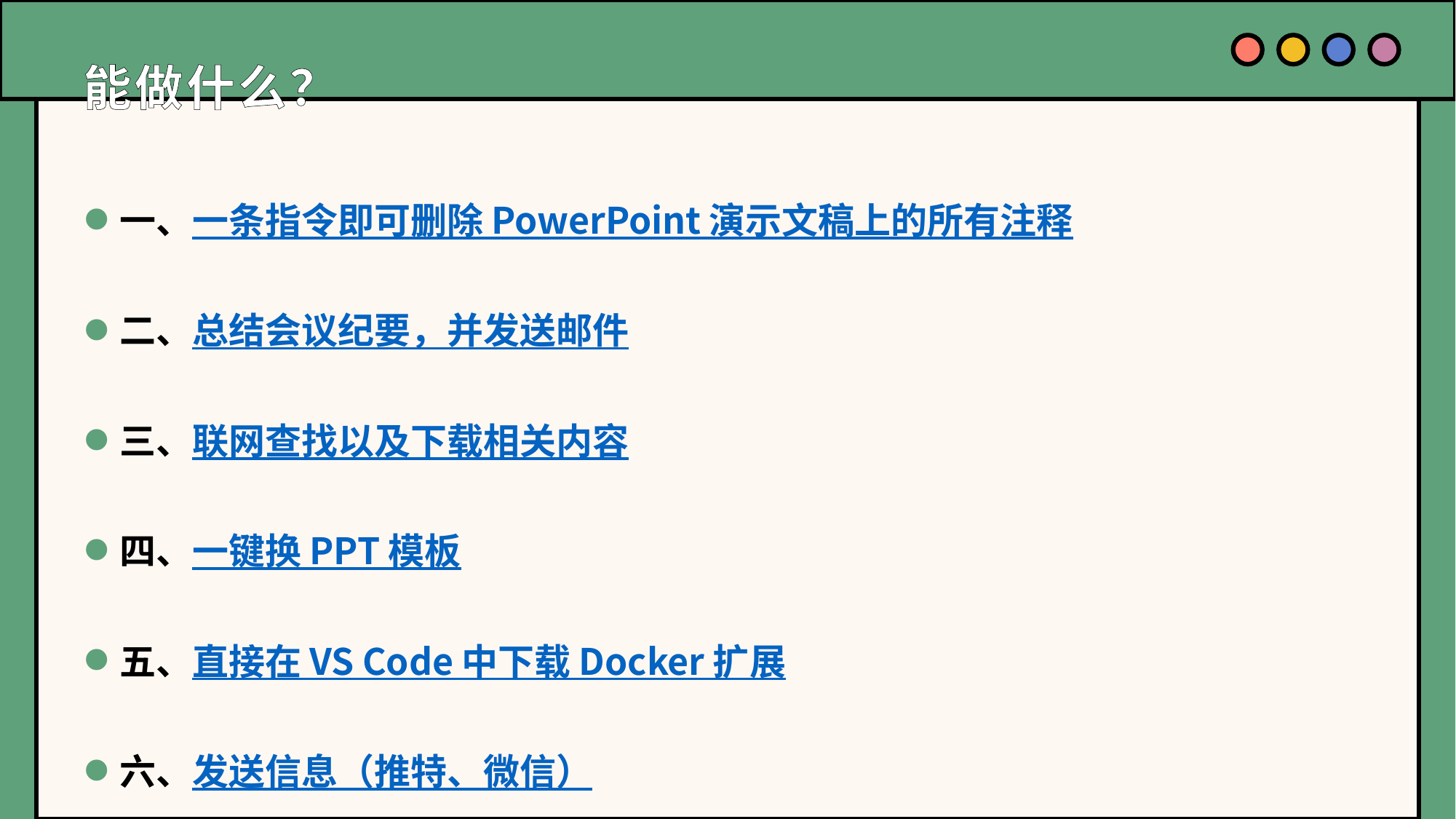

# 能做什么？
一、一条指令即可删除 PowerPoint 演示文稿上的所有注释
二、总结会议纪要，并发送邮件
三、联网查找以及下载相关内容
四、一键换 PPT 模板
五、直接在 VS Code 中下载 Docker 扩展
六、发送信息（推特、微信）